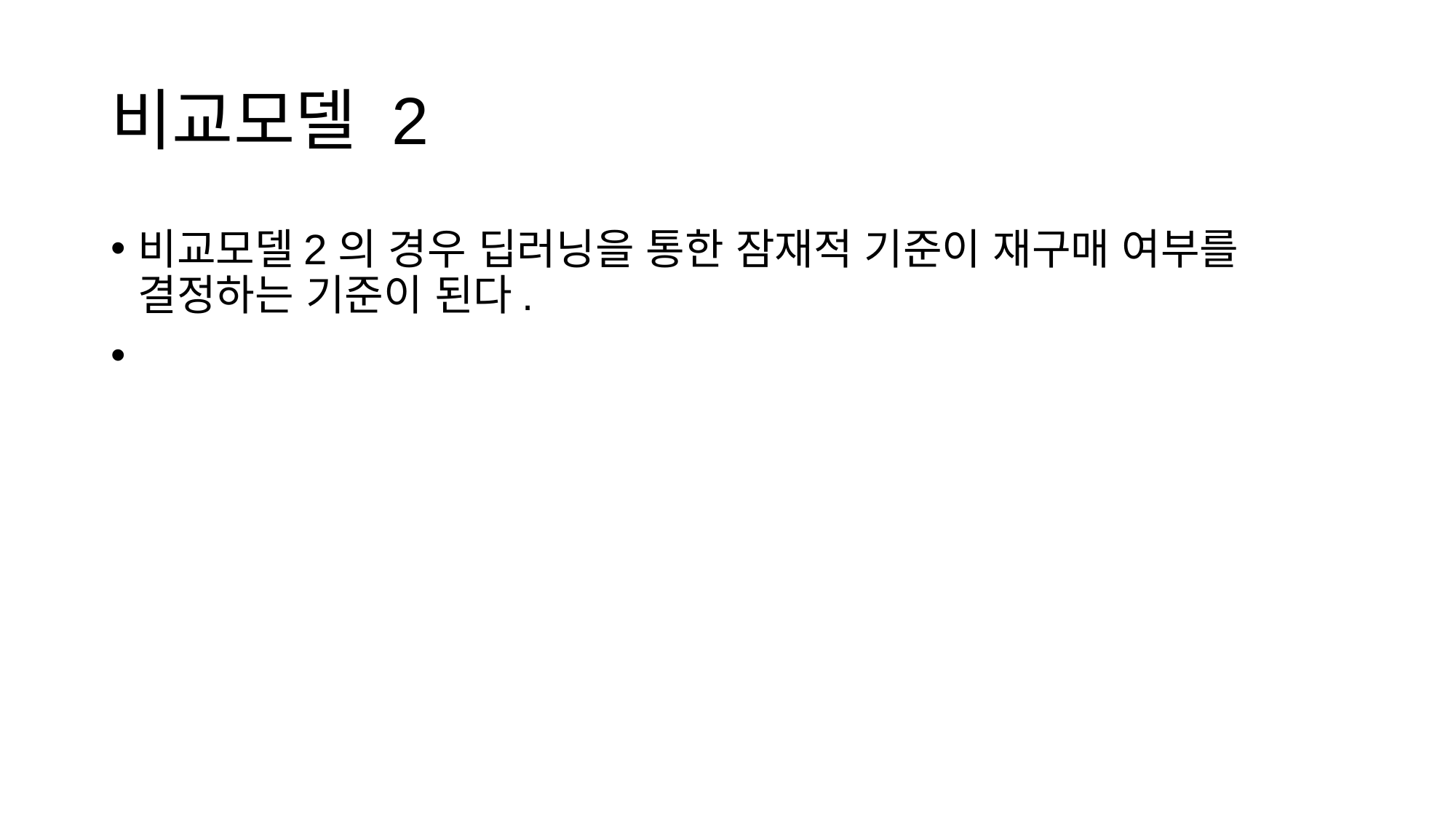

# 비교모델 2
비교모델2의 경우 딥러닝을 통한 잠재적 기준이 재구매 여부를 결정하는 기준이 된다.